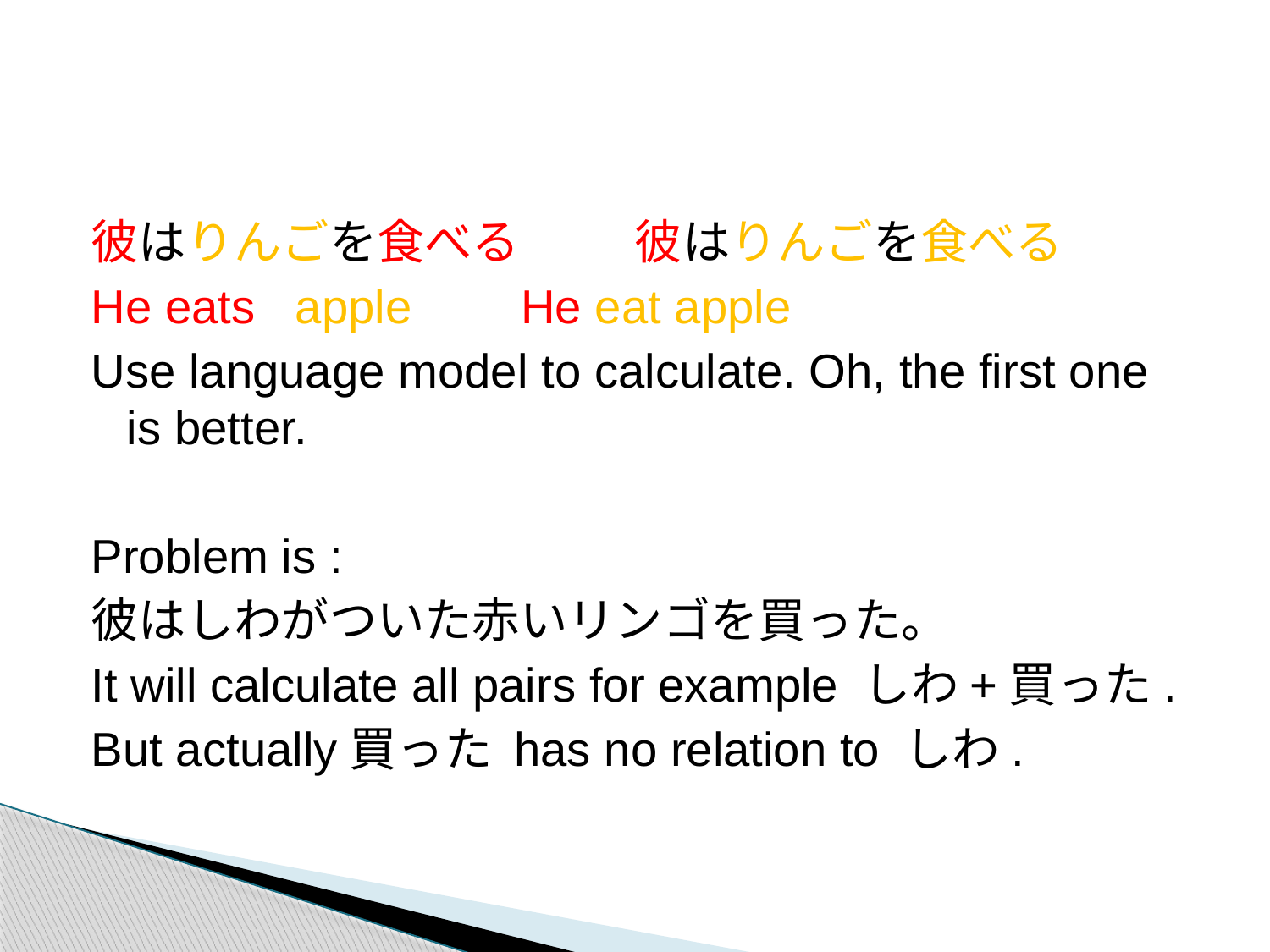

#
彼はりんごを食べる	彼はりんごを食べる
He eats   apple  	 He eat apple
Use language model to calculate. Oh, the first one is better.

Problem is :
彼はしわがついた赤いリンゴを買った。
It will calculate all pairs for example しわ+買った.
But actually買った has no relation to しわ.